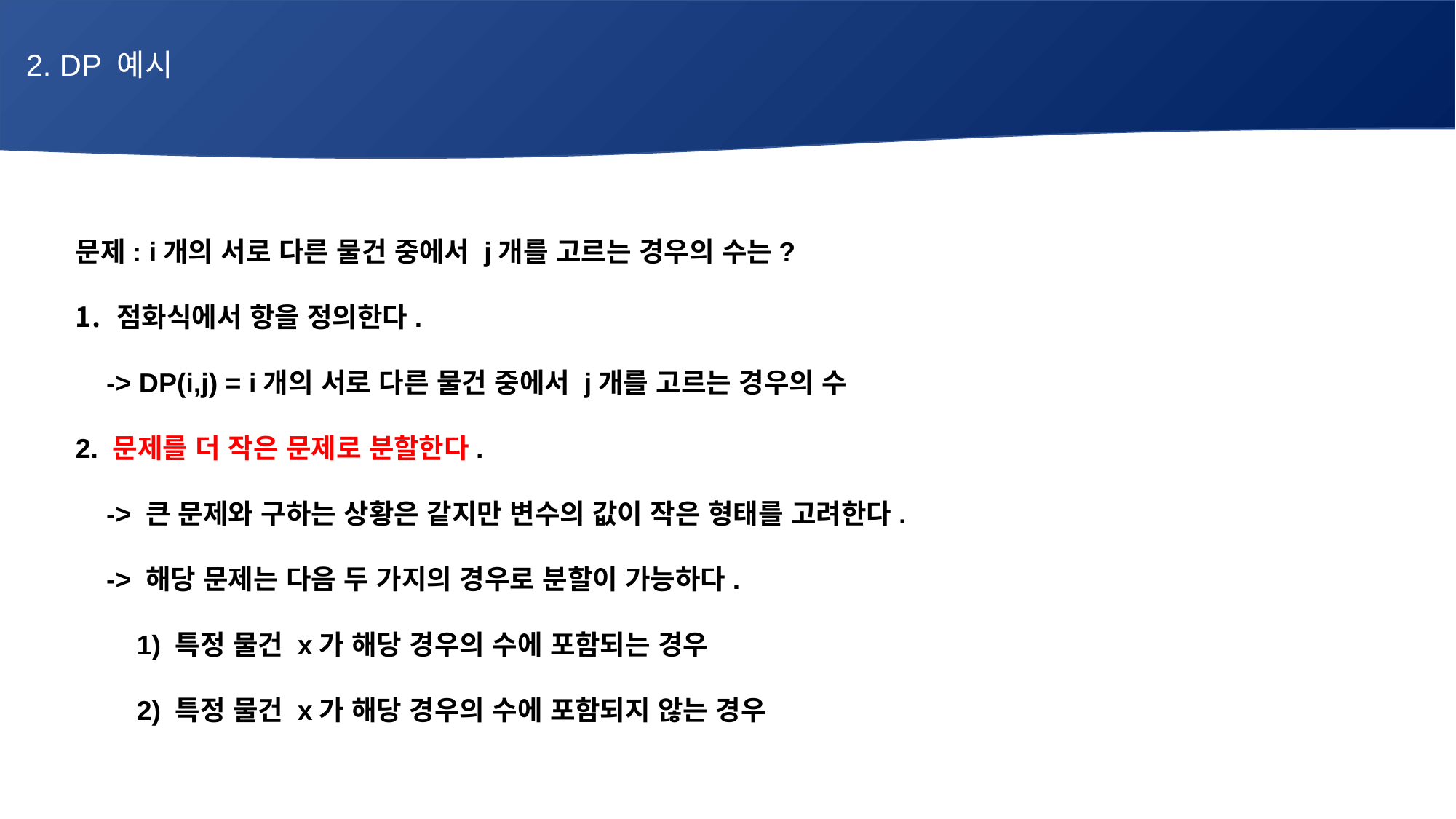

2. DP 예시
# 매주 1 과제 LV2
문제: i개의 서로 다른 물건 중에서 j개를 고르는 경우의 수는?

점화식에서 항을 정의한다.

    -> DP(i,j) = i개의 서로 다른 물건 중에서 j개를 고르는 경우의 수

2. 문제를 더 작은 문제로 분할한다.

    -> 큰 문제와 구하는 상황은 같지만 변수의 값이 작은 형태를 고려한다.

    -> 해당 문제는 다음 두 가지의 경우로 분할이 가능하다.

        1) 특정 물건 x가 해당 경우의 수에 포함되는 경우

        2) 특정 물건 x가 해당 경우의 수에 포함되지 않는 경우